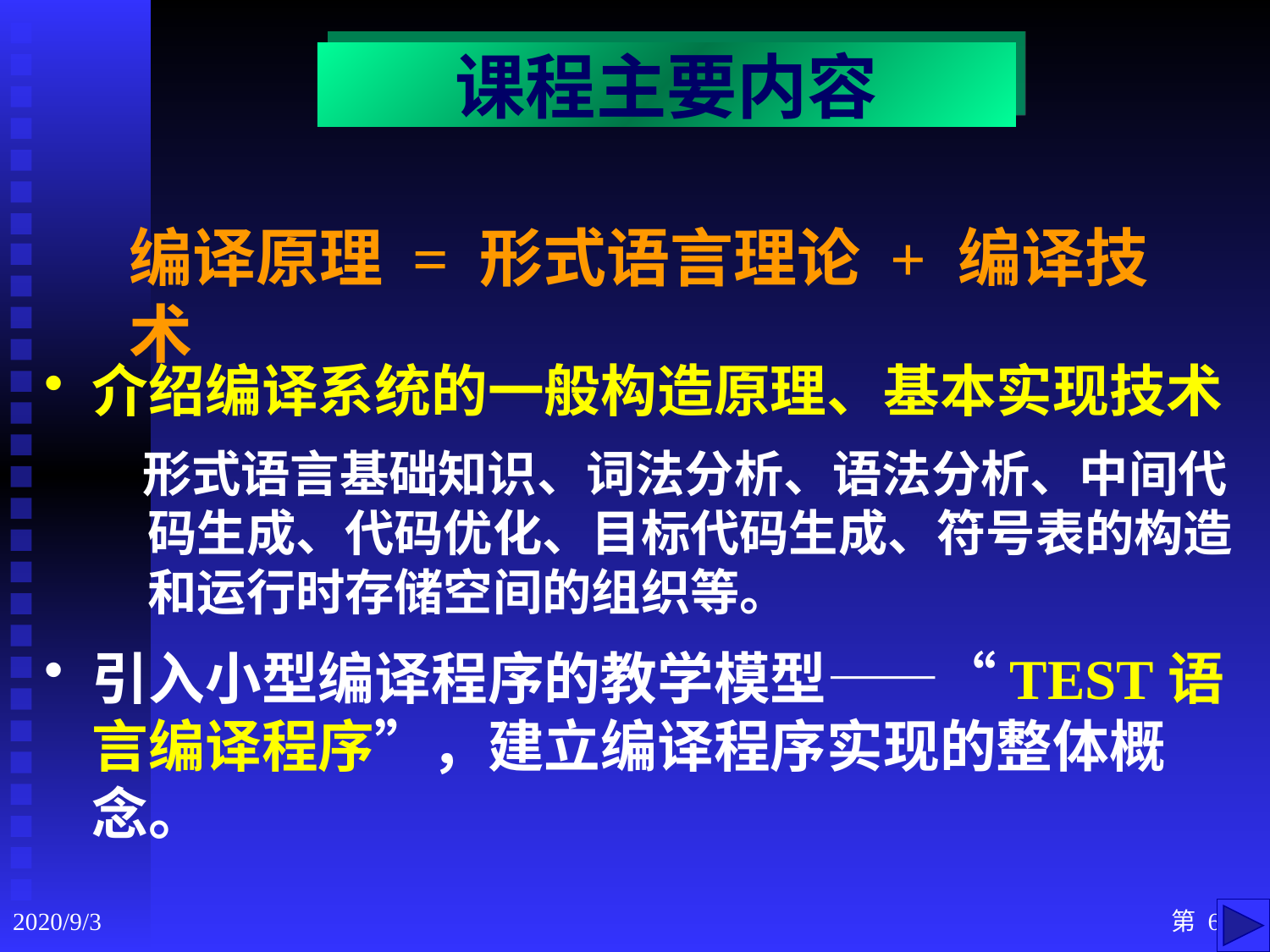

课程主要内容
编译原理 = 形式语言理论 + 编译技术
介绍编译系统的一般构造原理、基本实现技术
  形式语言基础知识、词法分析、语法分析、中间代码生成、代码优化、目标代码生成、符号表的构造和运行时存储空间的组织等。
引入小型编译程序的教学模型——“TEST语言编译程序”，建立编译程序实现的整体概念。

2020/9/3
第 6 页